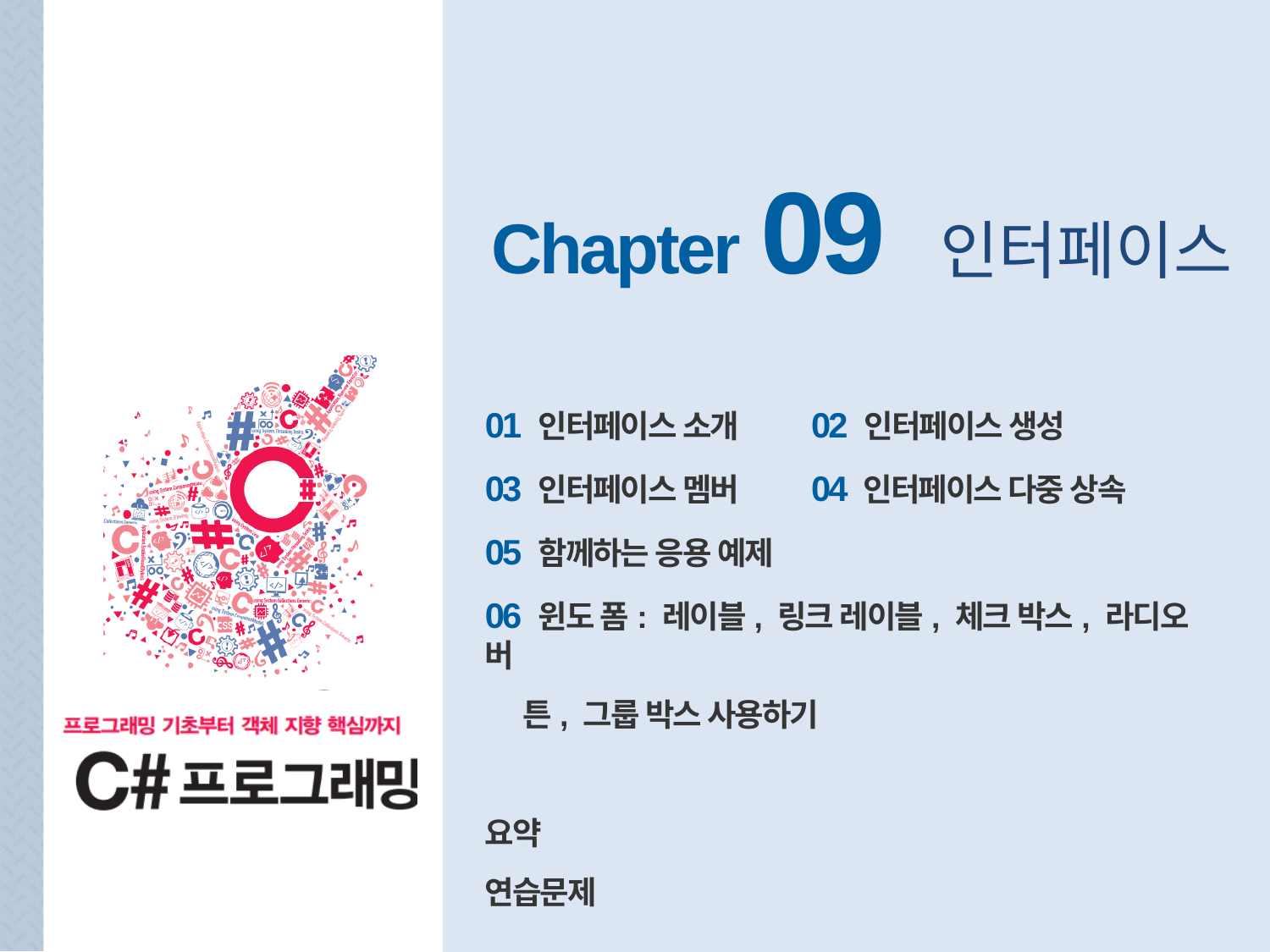

Chapter 09 인터페이스
01 인터페이스 소개         02 인터페이스 생성
03 인터페이스 멤버         04 인터페이스 다중 상속
05 함께하는 응용 예제
06 윈도 폼: 레이블, 링크 레이블, 체크 박스, 라디오 버
    튼, 그룹 박스 사용하기

요약
연습문제